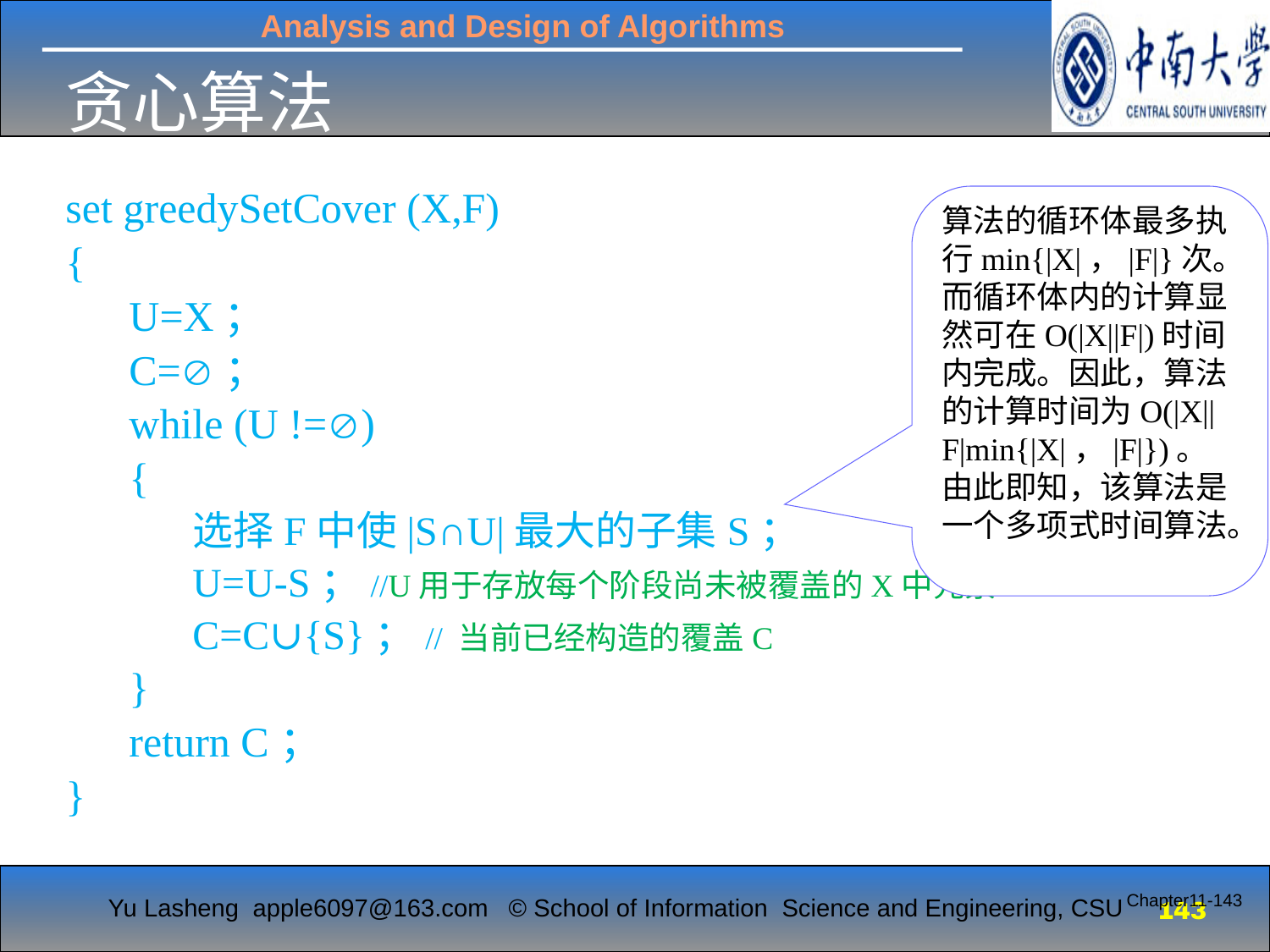

贪心算法
#

set greedySetCover (X,F)
{
U=X；
C=∅；
while (U !=∅)
{
选择F中使|S∩U|最大的子集S；
U=U-S；//U用于存放每个阶段尚未被覆盖的X中元素
C=C∪{S}；// 当前已经构造的覆盖C
}
return C；
}
算法的循环体最多执行min{|X|，|F|}次。而循环体内的计算显然可在O(|X||F|)时间内完成。因此，算法的计算时间为O(|X||F|min{|X|，|F|})。由此即知，该算法是一个多项式时间算法。
Chapter11-143
143